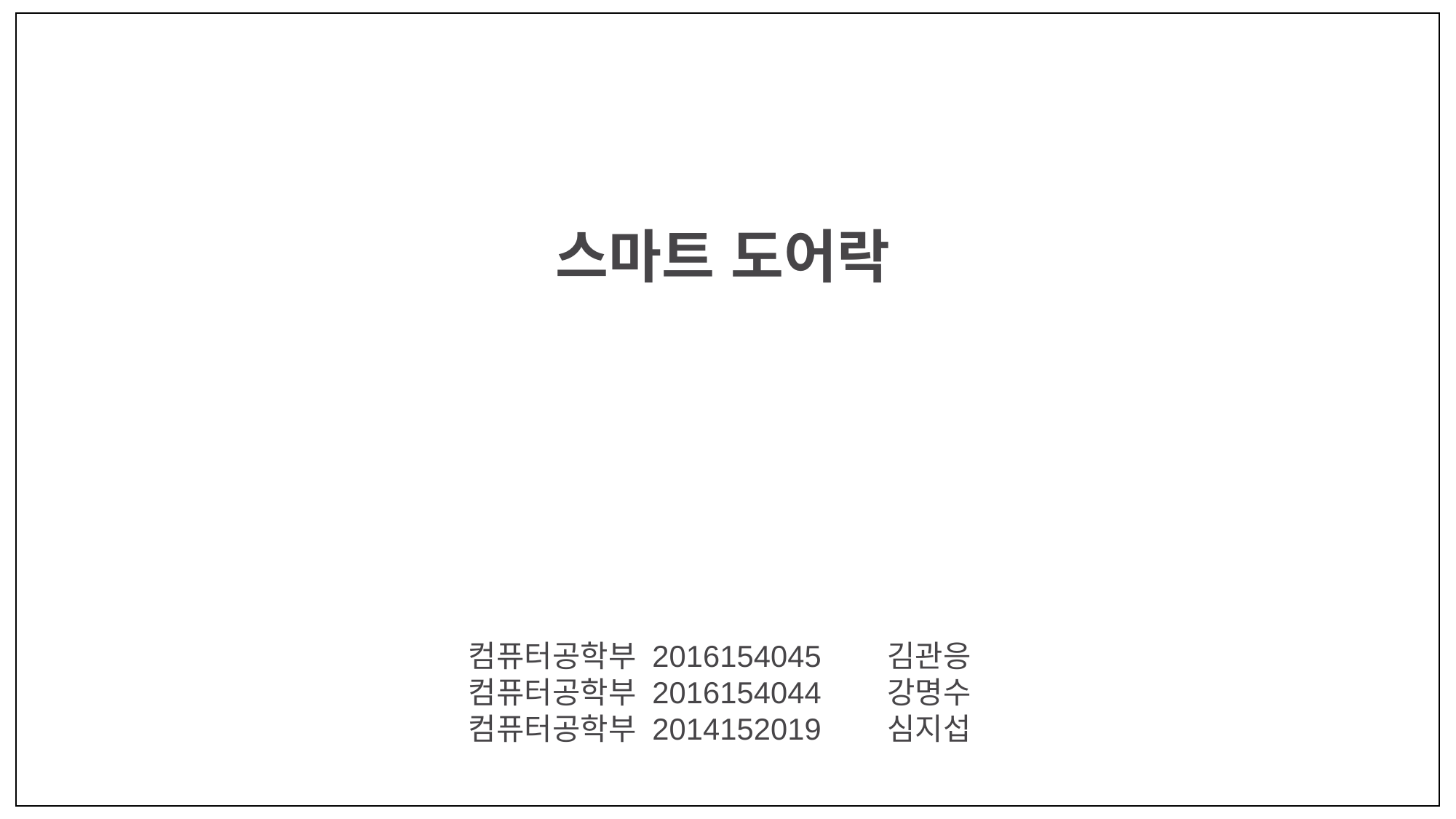

스마트 도어락
컴퓨터공학부 2016154045       김관응
컴퓨터공학부 2016154044       강명수
컴퓨터공학부 2014152019       심지섭